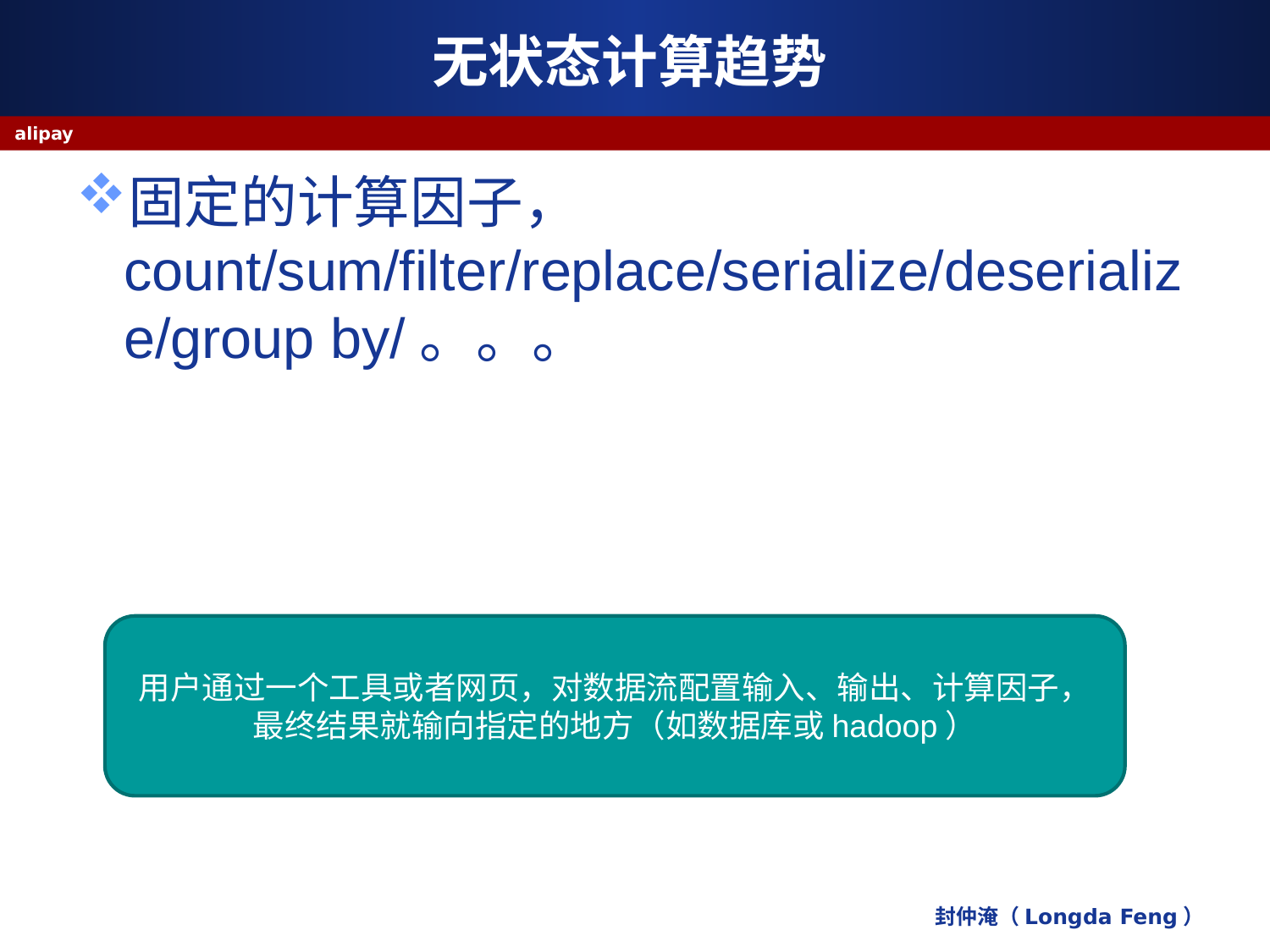

# 无状态计算趋势
alipay
固定的计算因子， count/sum/filter/replace/serialize/deserialize/group by/。。。
用户通过一个工具或者网页，对数据流配置输入、输出、计算因子，最终结果就输向指定的地方（如数据库或hadoop）
封仲淹（Longda Feng）